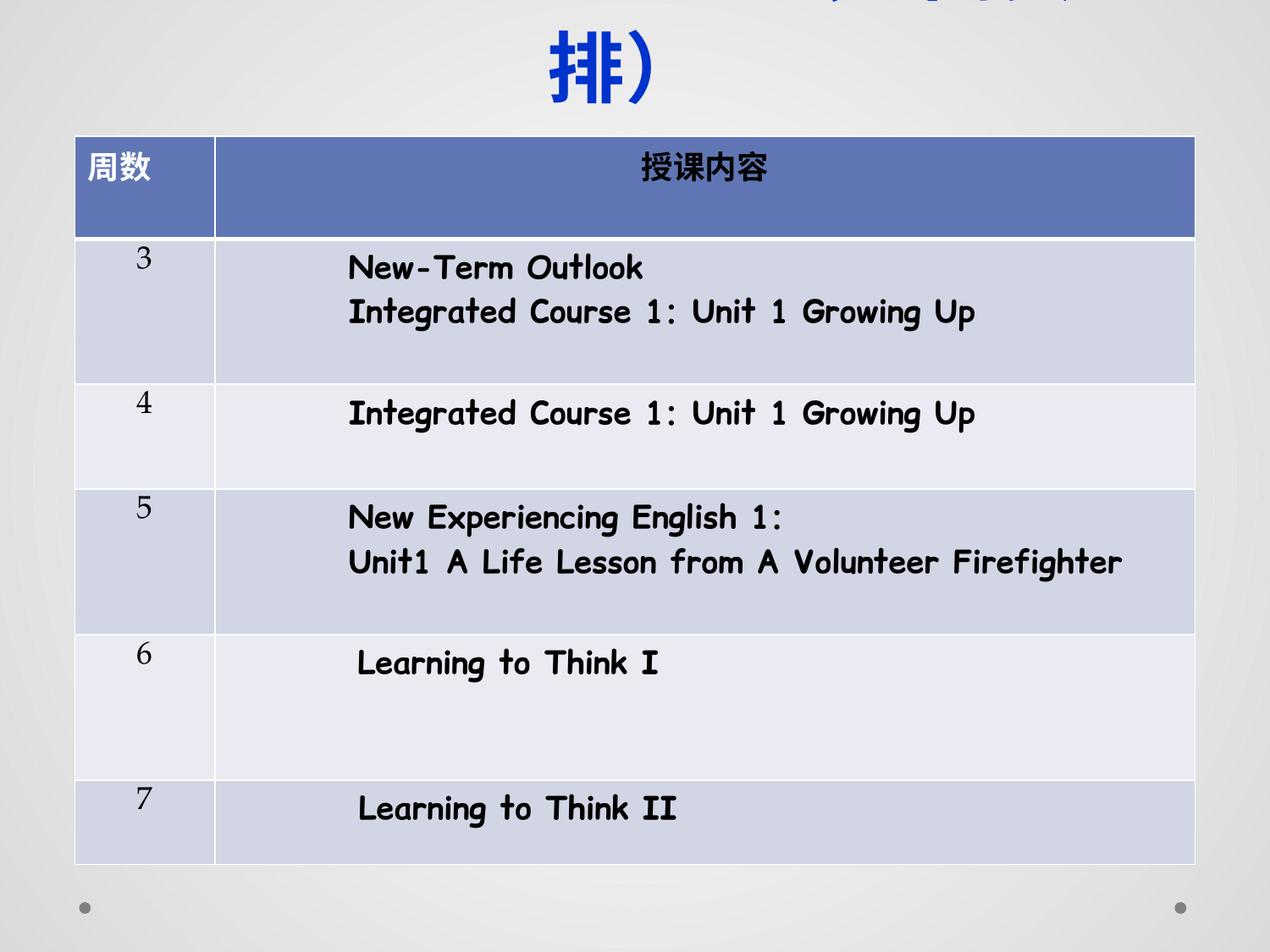

# Time Allocation（时间安排）
| 周数 | 授课内容 |
| --- | --- |
| 3 | New-Term Outlook Integrated Course 1: Unit 1 Growing Up |
| 4 | Integrated Course 1: Unit 1 Growing Up |
| 5 | New Experiencing English 1: Unit1 A Life Lesson from A Volunteer Firefighter |
| 6 | Learning to Think I |
| 7 | Learning to Think II |